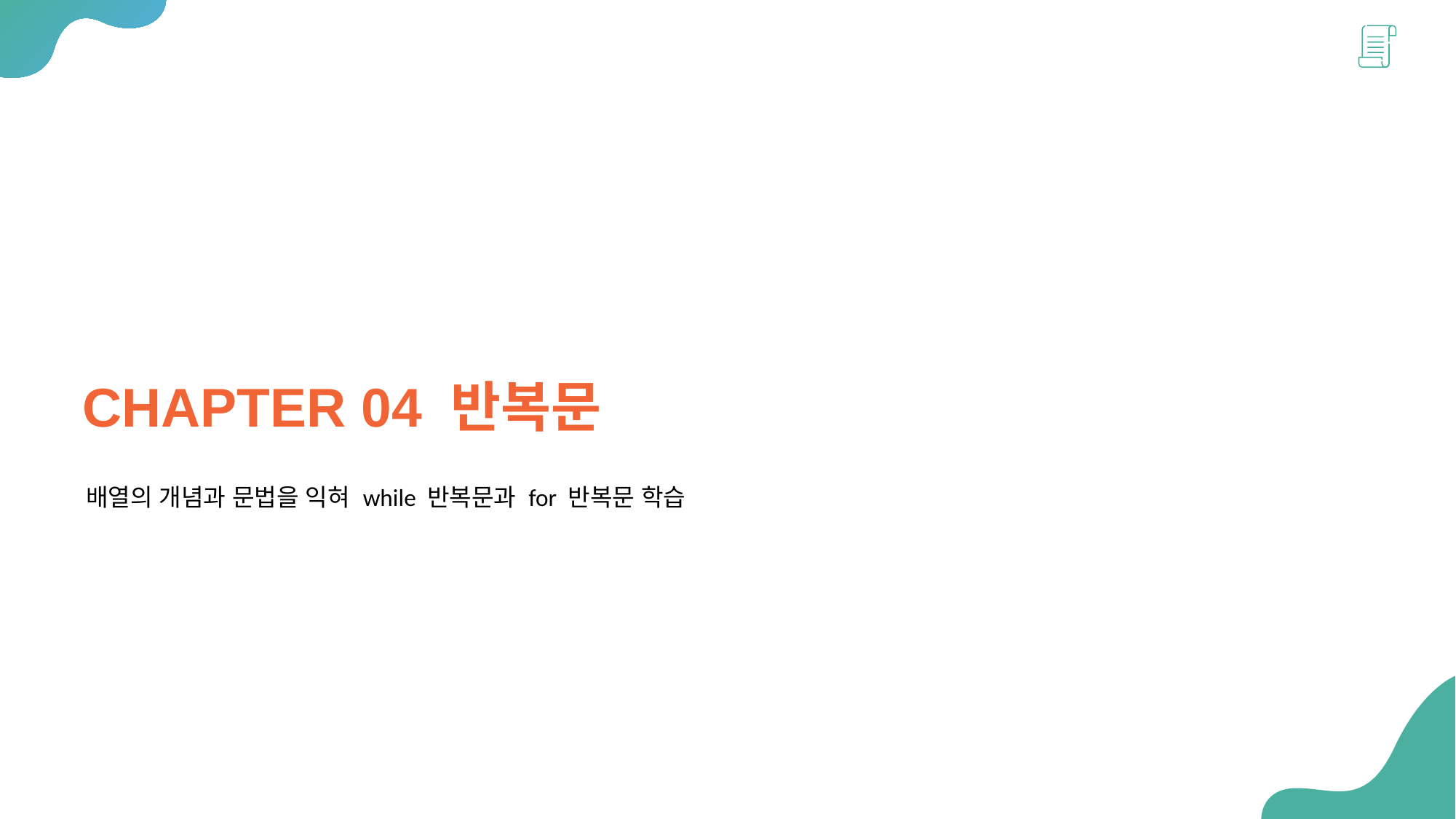

CHAPTER 04 반복문
배열의 개념과 문법을 익혀 while 반복문과 for 반복문 학습